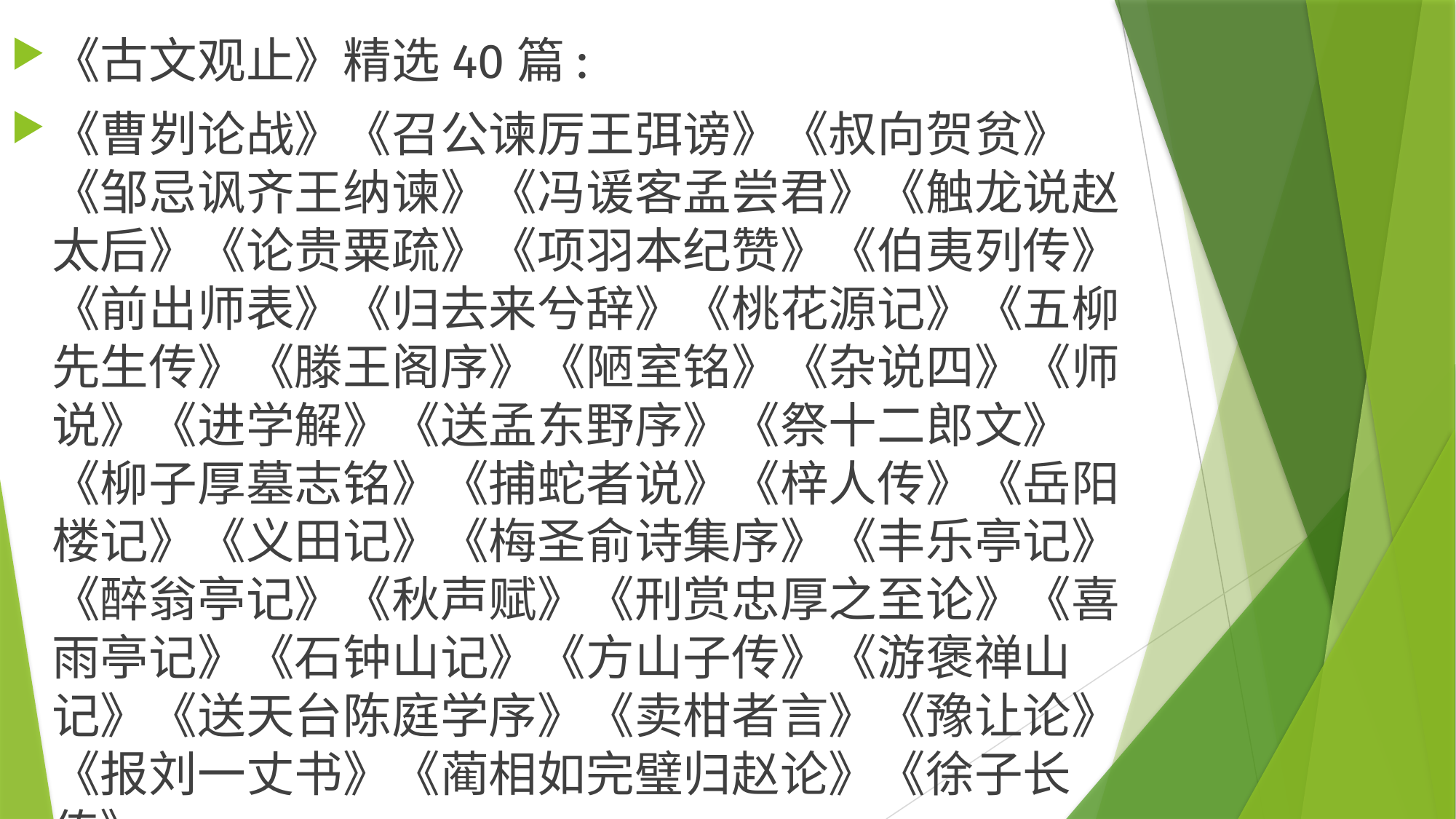

《古文观止》精选40篇:
《曹刿论战》《召公谏厉王弭谤》《叔向贺贫》《邹忌讽齐王纳谏》《冯谖客孟尝君》《触龙说赵太后》《论贵粟疏》《项羽本纪赞》《伯夷列传》《前出师表》《归去来兮辞》《桃花源记》《五柳先生传》《滕王阁序》《陋室铭》《杂说四》《师说》《进学解》《送孟东野序》《祭十二郎文》《柳子厚墓志铭》《捕蛇者说》《梓人传》《岳阳楼记》《义田记》《梅圣俞诗集序》《丰乐亭记》《醉翁亭记》《秋声赋》《刑赏忠厚之至论》《喜雨亭记》《石钟山记》《方山子传》《游褒禅山记》《送天台陈庭学序》《卖柑者言》《豫让论》《报刘一丈书》《蔺相如完璧归赵论》《徐子长传》